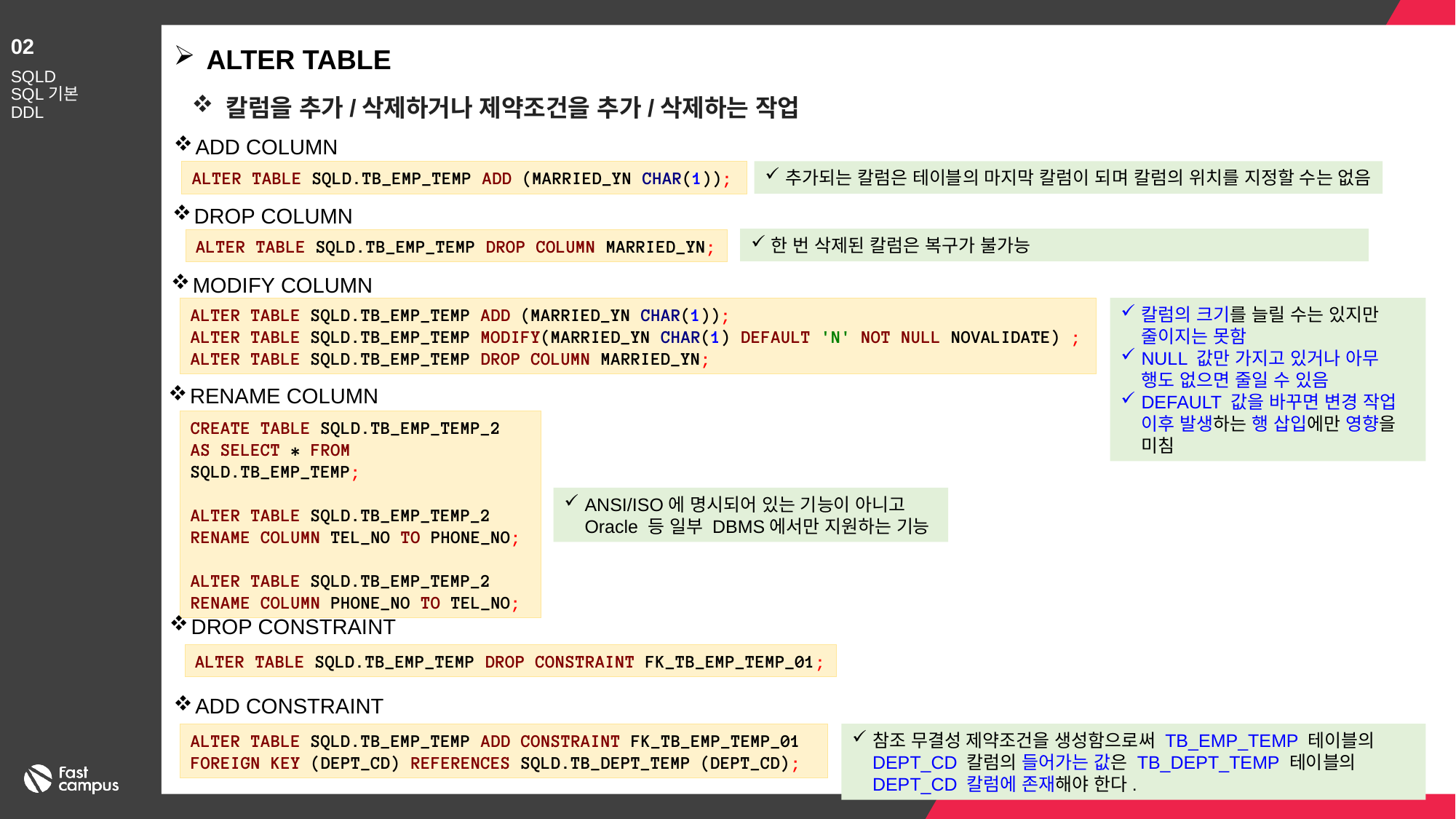

02
ALTER TABLE
SQLD
SQL기본
DDL
칼럼을 추가/삭제하거나 제약조건을 추가/삭제하는 작업
ADD COLUMN
ALTER TABLE SQLD.TB_EMP_TEMP ADD (MARRIED_YN CHAR(1));
추가되는 칼럼은 테이블의 마지막 칼럼이 되며 칼럼의 위치를 지정할 수는 없음
DROP COLUMN
한 번 삭제된 칼럼은 복구가 불가능
ALTER TABLE SQLD.TB_EMP_TEMP DROP COLUMN MARRIED_YN;
MODIFY COLUMN
ALTER TABLE SQLD.TB_EMP_TEMP ADD (MARRIED_YN CHAR(1));
ALTER TABLE SQLD.TB_EMP_TEMP MODIFY(MARRIED_YN CHAR(1) DEFAULT 'N' NOT NULL NOVALIDATE) ;
ALTER TABLE SQLD.TB_EMP_TEMP DROP COLUMN MARRIED_YN;
칼럼의 크기를 늘릴 수는 있지만 줄이지는 못함
NULL 값만 가지고 있거나 아무 행도 없으면 줄일 수 있음
DEFAULT 값을 바꾸면 변경 작업 이후 발생하는 행 삽입에만 영향을 미침
RENAME COLUMN
CREATE TABLE SQLD.TB_EMP_TEMP_2
AS SELECT * FROM SQLD.TB_EMP_TEMP;

ALTER TABLE SQLD.TB_EMP_TEMP_2
RENAME COLUMN TEL_NO TO PHONE_NO;

ALTER TABLE SQLD.TB_EMP_TEMP_2
RENAME COLUMN PHONE_NO TO TEL_NO;
ANSI/ISO에 명시되어 있는 기능이 아니고 Oracle 등 일부 DBMS에서만 지원하는 기능
DROP CONSTRAINT
ALTER TABLE SQLD.TB_EMP_TEMP DROP CONSTRAINT FK_TB_EMP_TEMP_01;
ADD CONSTRAINT
ALTER TABLE SQLD.TB_EMP_TEMP ADD CONSTRAINT FK_TB_EMP_TEMP_01 FOREIGN KEY (DEPT_CD) REFERENCES SQLD.TB_DEPT_TEMP (DEPT_CD);
참조 무결성 제약조건을 생성함으로써 TB_EMP_TEMP 테이블의 DEPT_CD 칼럼의 들어가는 값은 TB_DEPT_TEMP 테이블의 DEPT_CD 칼럼에 존재해야 한다.